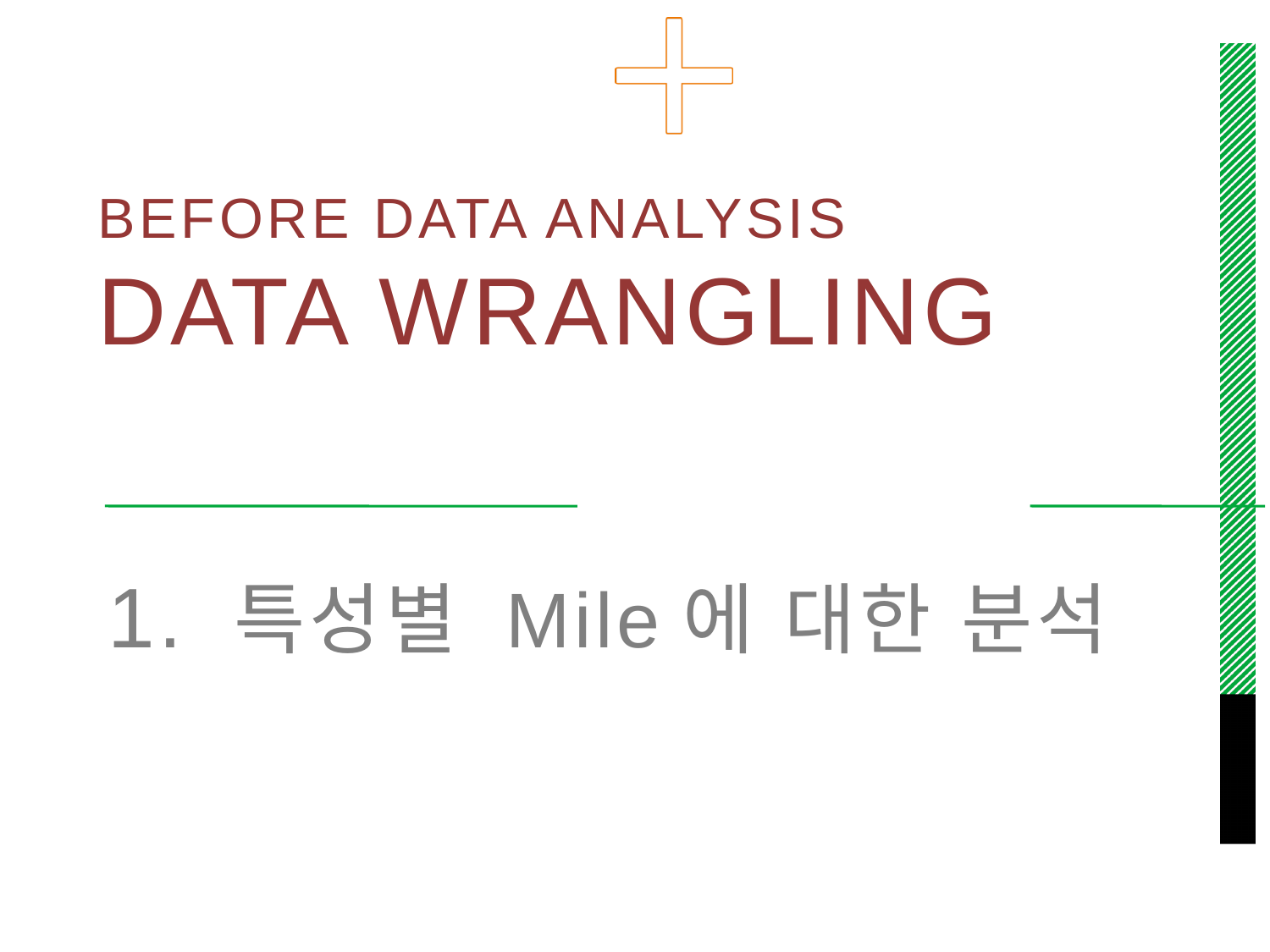

BEFORE DATA ANALYSIS
DATA WRANGLING
# 1. 특성별 Mile에 대한 분석